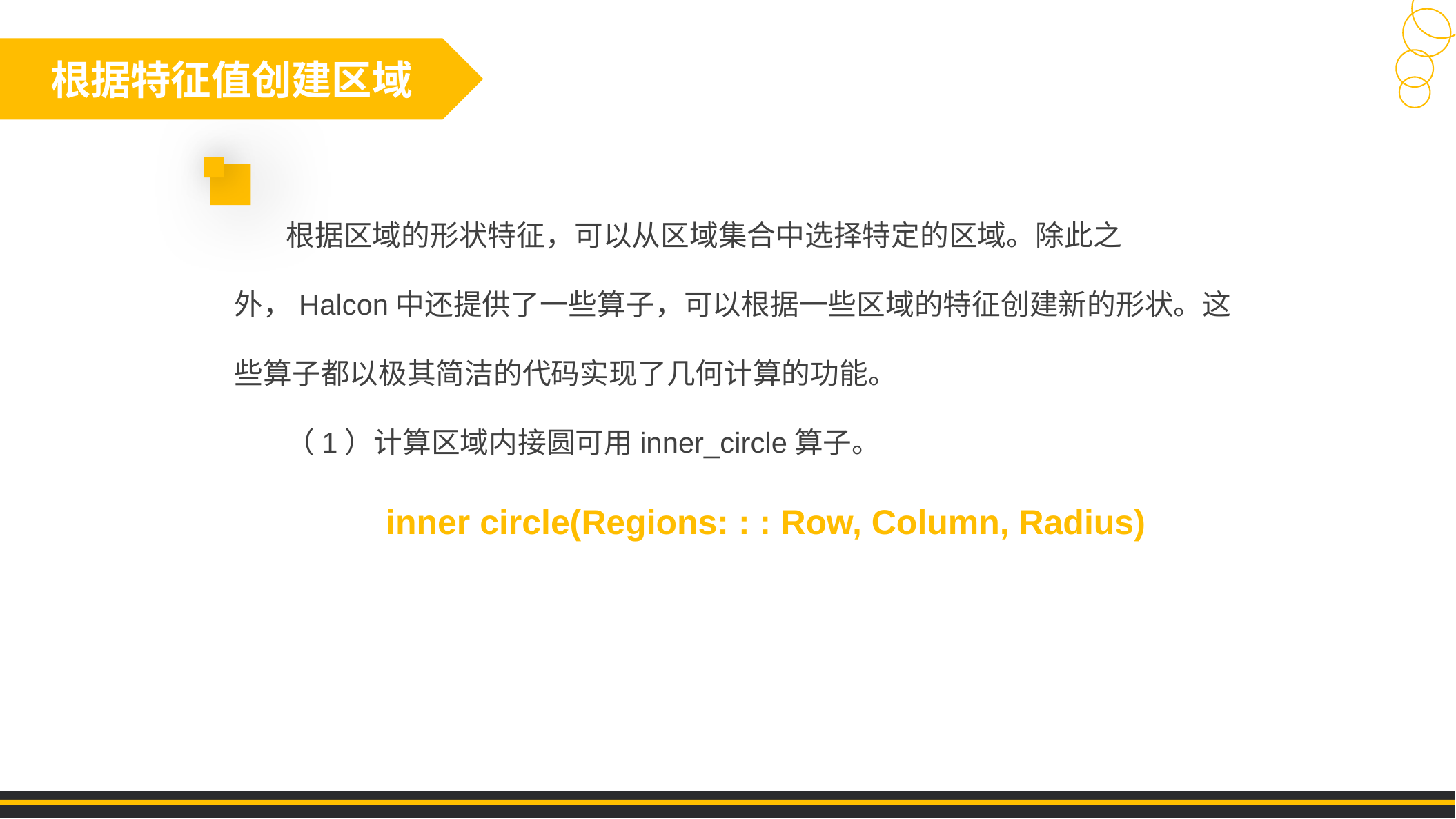

根据特征值创建区域

根据区域的形状特征，可以从区域集合中选择特定的区域。除此之外，Halcon中还提供了一些算子，可以根据一些区域的特征创建新的形状。这些算子都以极其简洁的代码实现了几何计算的功能。
（1）计算区域内接圆可用inner_circle算子。
inner circle(Regions: : : Row, Column, Radius)